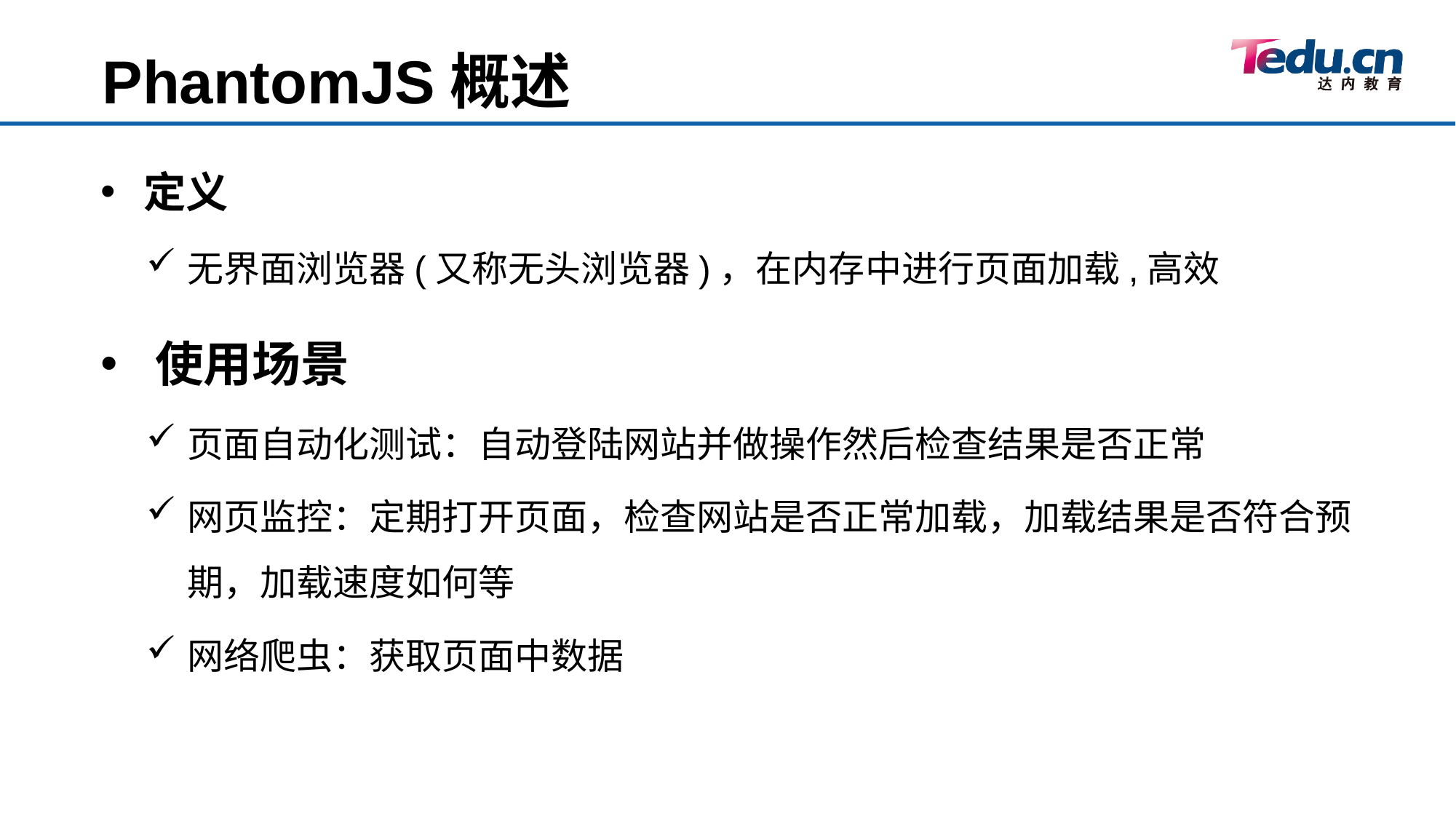

PhantomJS概述
定义
无界面浏览器(又称无头浏览器)，在内存中进行页面加载,高效
使用场景
页面自动化测试：自动登陆网站并做操作然后检查结果是否正常
网页监控：定期打开页面，检查网站是否正常加载，加载结果是否符合预期，加载速度如何等
网络爬虫：获取页面中数据